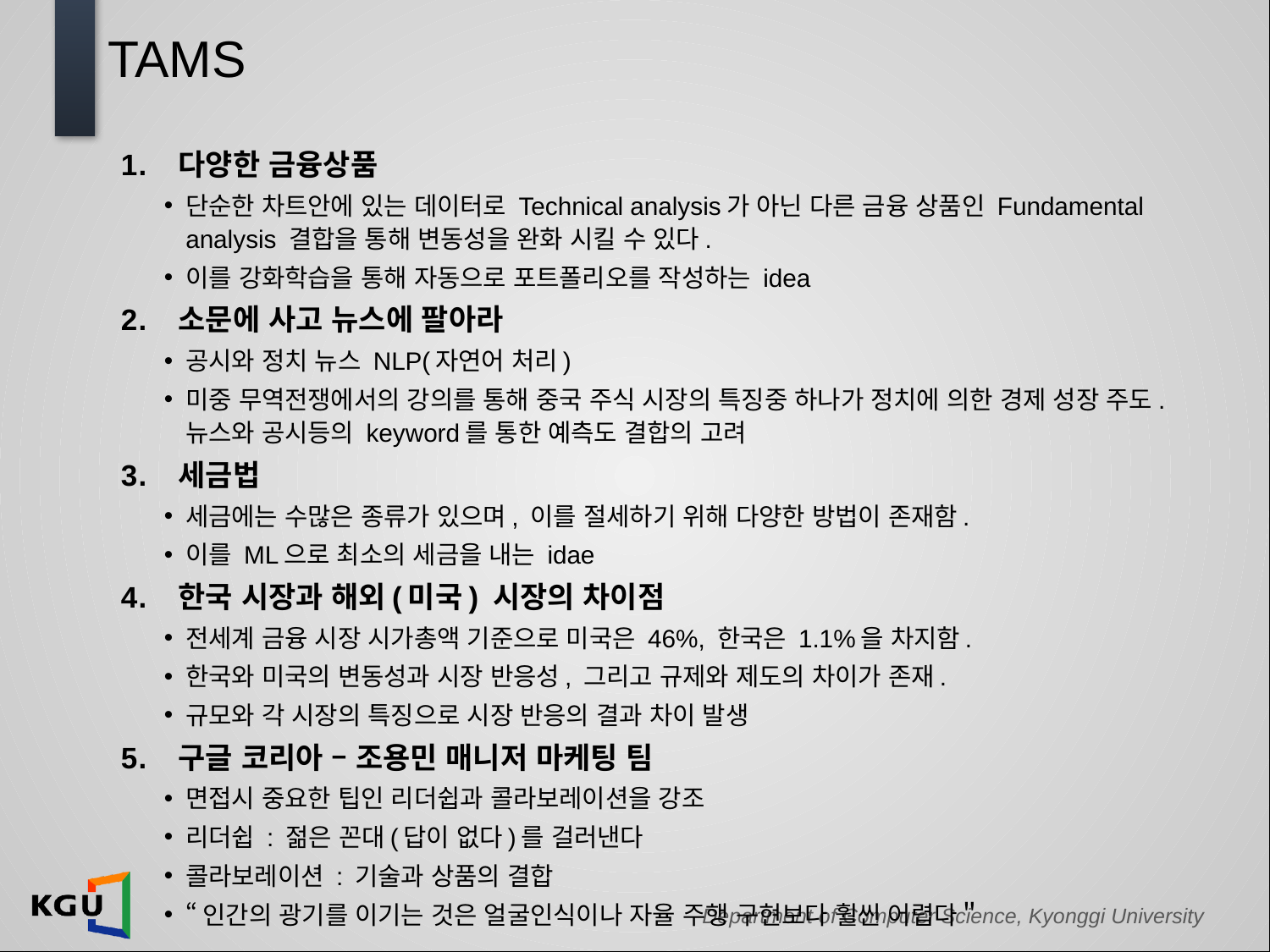

# TAMS
다양한 금융상품
단순한 차트안에 있는 데이터로 Technical analysis가 아닌 다른 금융 상품인 Fundamental analysis 결합을 통해 변동성을 완화 시킬 수 있다.
이를 강화학습을 통해 자동으로 포트폴리오를 작성하는 idea
소문에 사고 뉴스에 팔아라
공시와 정치 뉴스 NLP(자연어 처리)
미중 무역전쟁에서의 강의를 통해 중국 주식 시장의 특징중 하나가 정치에 의한 경제 성장 주도. 뉴스와 공시등의 keyword를 통한 예측도 결합의 고려
세금법
세금에는 수많은 종류가 있으며, 이를 절세하기 위해 다양한 방법이 존재함.
이를 ML으로 최소의 세금을 내는 idae
한국 시장과 해외(미국) 시장의 차이점
전세계 금융 시장 시가총액 기준으로 미국은 46%, 한국은 1.1%을 차지함.
한국와 미국의 변동성과 시장 반응성, 그리고 규제와 제도의 차이가 존재.
규모와 각 시장의 특징으로 시장 반응의 결과 차이 발생
구글 코리아 – 조용민 매니저 마케팅 팀
면접시 중요한 팁인 리더쉽과 콜라보레이션을 강조
리더쉽 : 젊은 꼰대(답이 없다)를 걸러낸다
콜라보레이션 : 기술과 상품의 결합
“인간의 광기를 이기는 것은 얼굴인식이나 자율 주행 구현보다 훨씬 어렵다＂